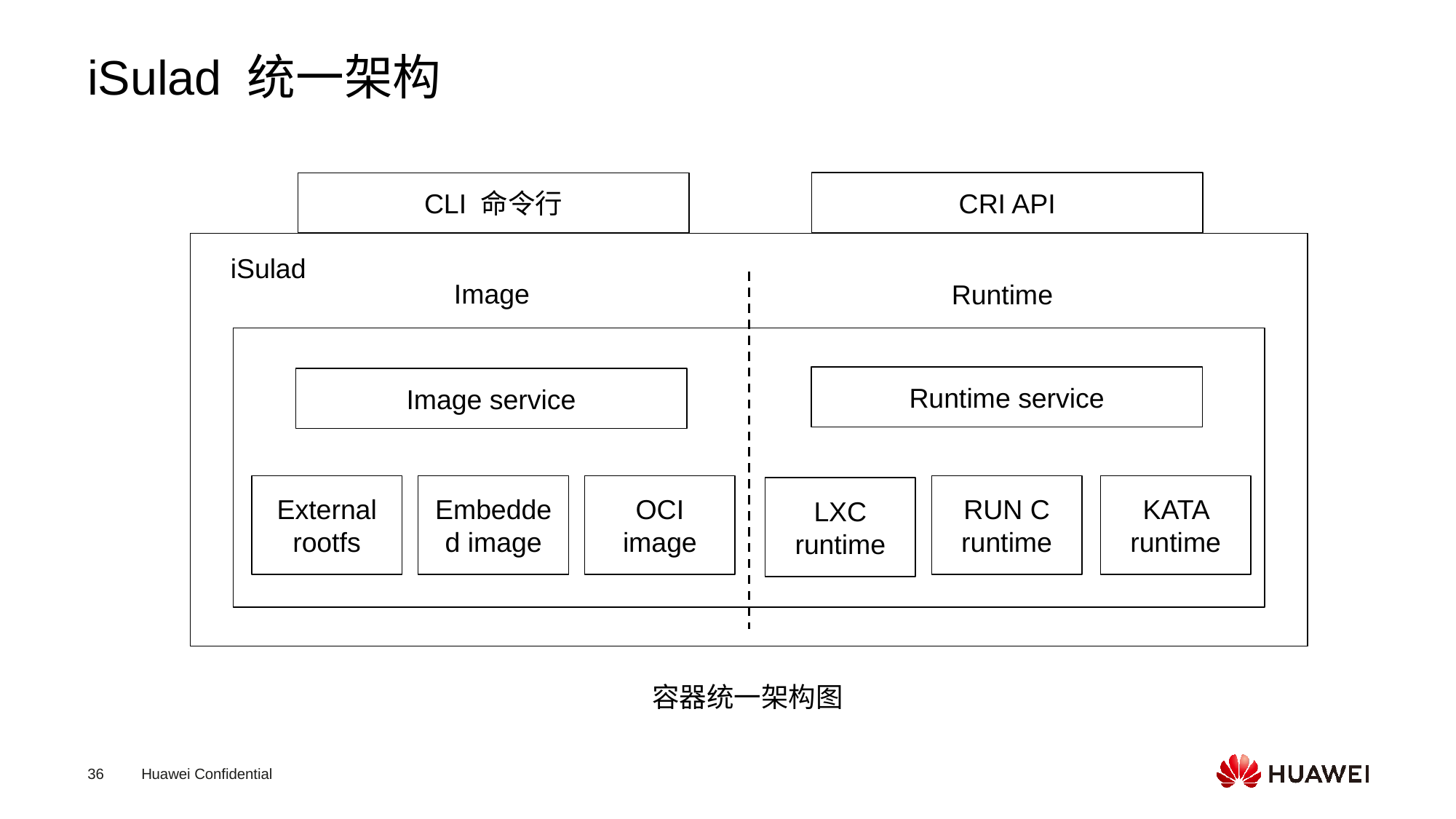

# iSulad 统一架构
CRI API
CLI 命令行

iSulad
Image
Runtime

Runtime service
Image service
External rootfs
Embedded image
OCI image
RUN C runtime
KATA runtime
LXC runtime
容器统一架构图